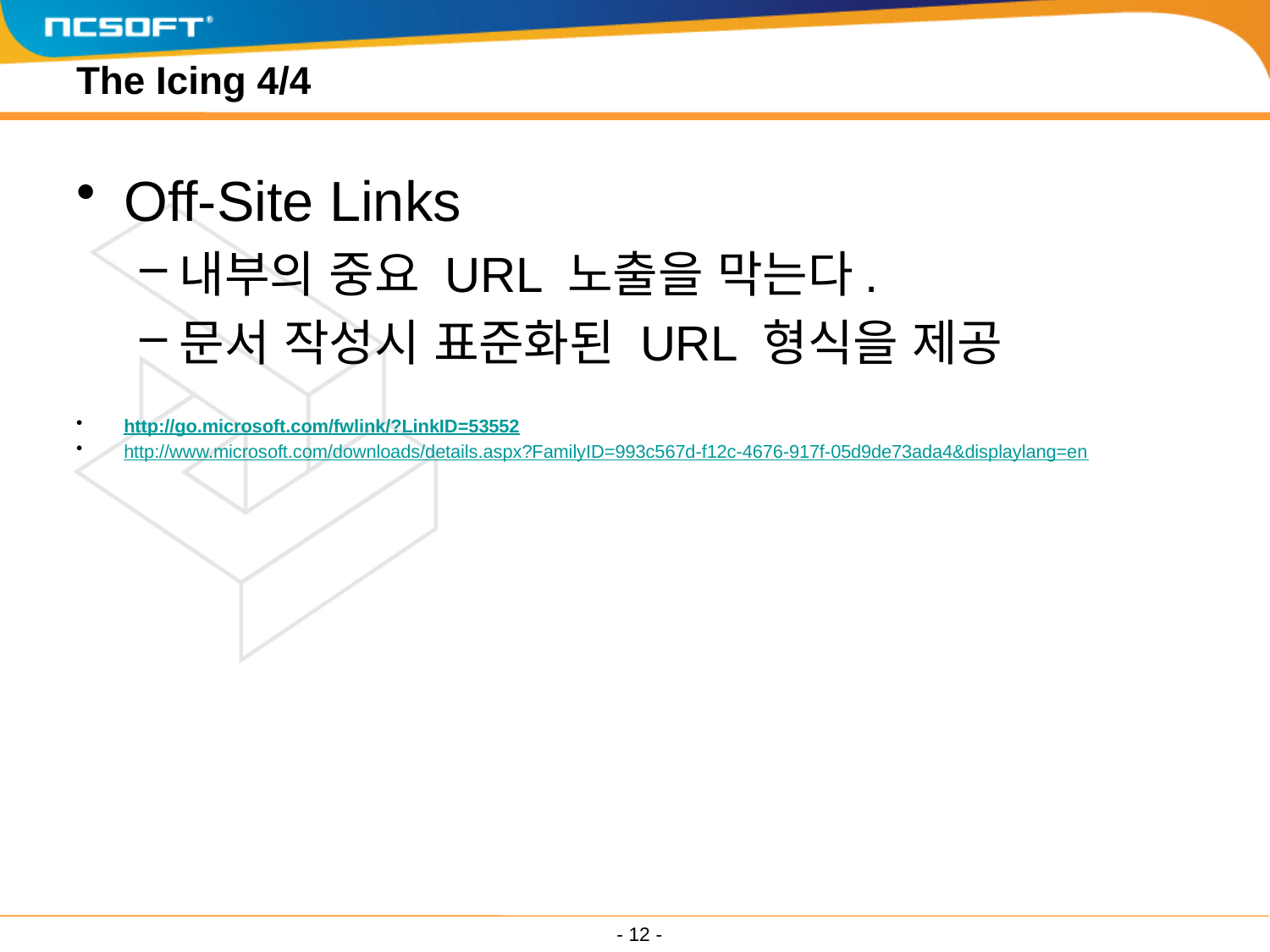

# The Icing 4/4
Off-Site Links
내부의 중요 URL 노출을 막는다.
문서 작성시 표준화된 URL 형식을 제공

http://go.microsoft.com/fwlink/?LinkID=53552
http://www.microsoft.com/downloads/details.aspx?FamilyID=993c567d-f12c-4676-917f-05d9de73ada4&displaylang=en
 - 12 -